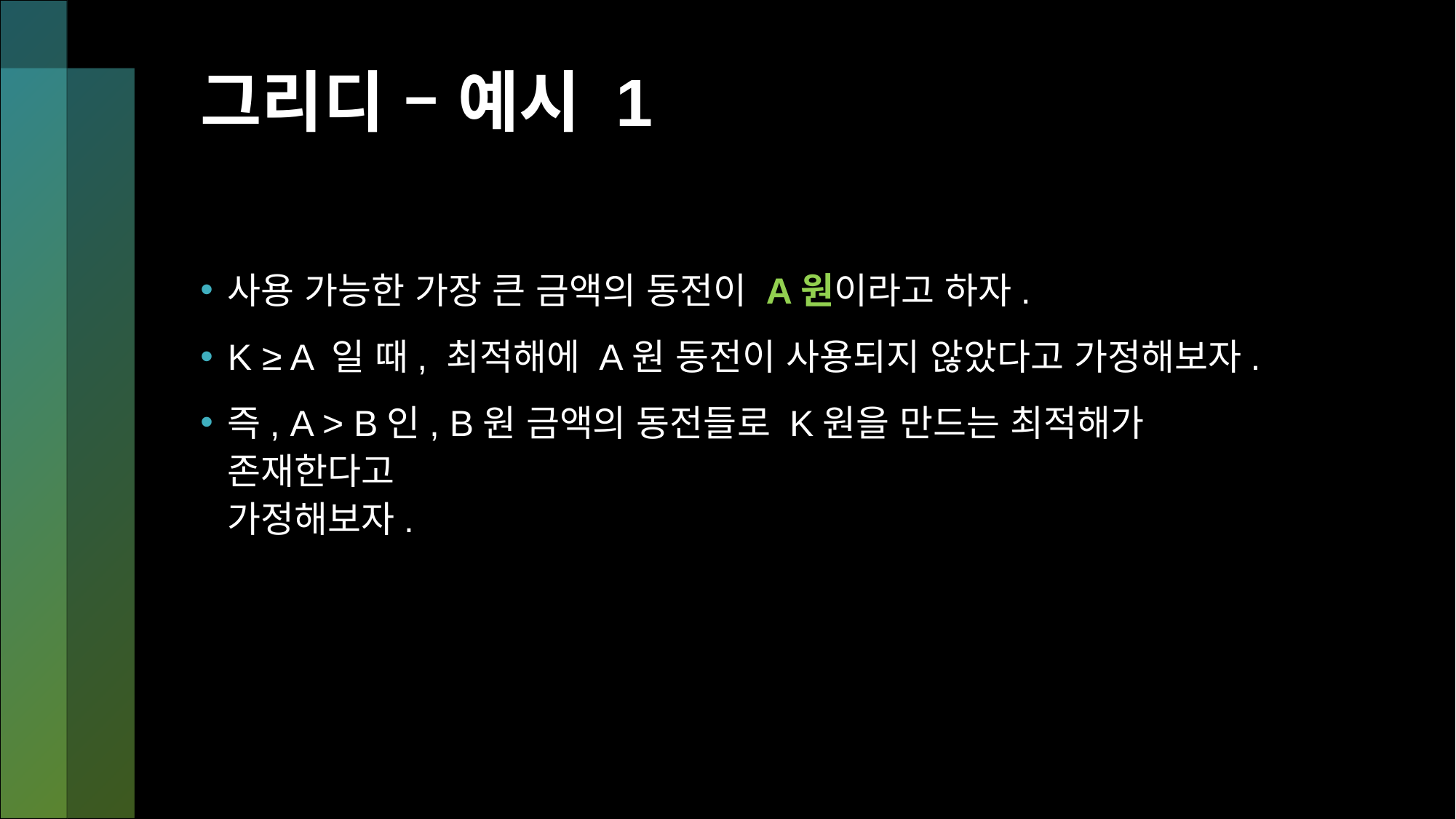

# 그리디 – 예시 1
사용 가능한 가장 큰 금액의 동전이 A원이라고 하자.
K ≥ A 일 때, 최적해에 A원 동전이 사용되지 않았다고 가정해보자.
즉, A > B인, B원 금액의 동전들로 K원을 만드는 최적해가 존재한다고
가정해보자.